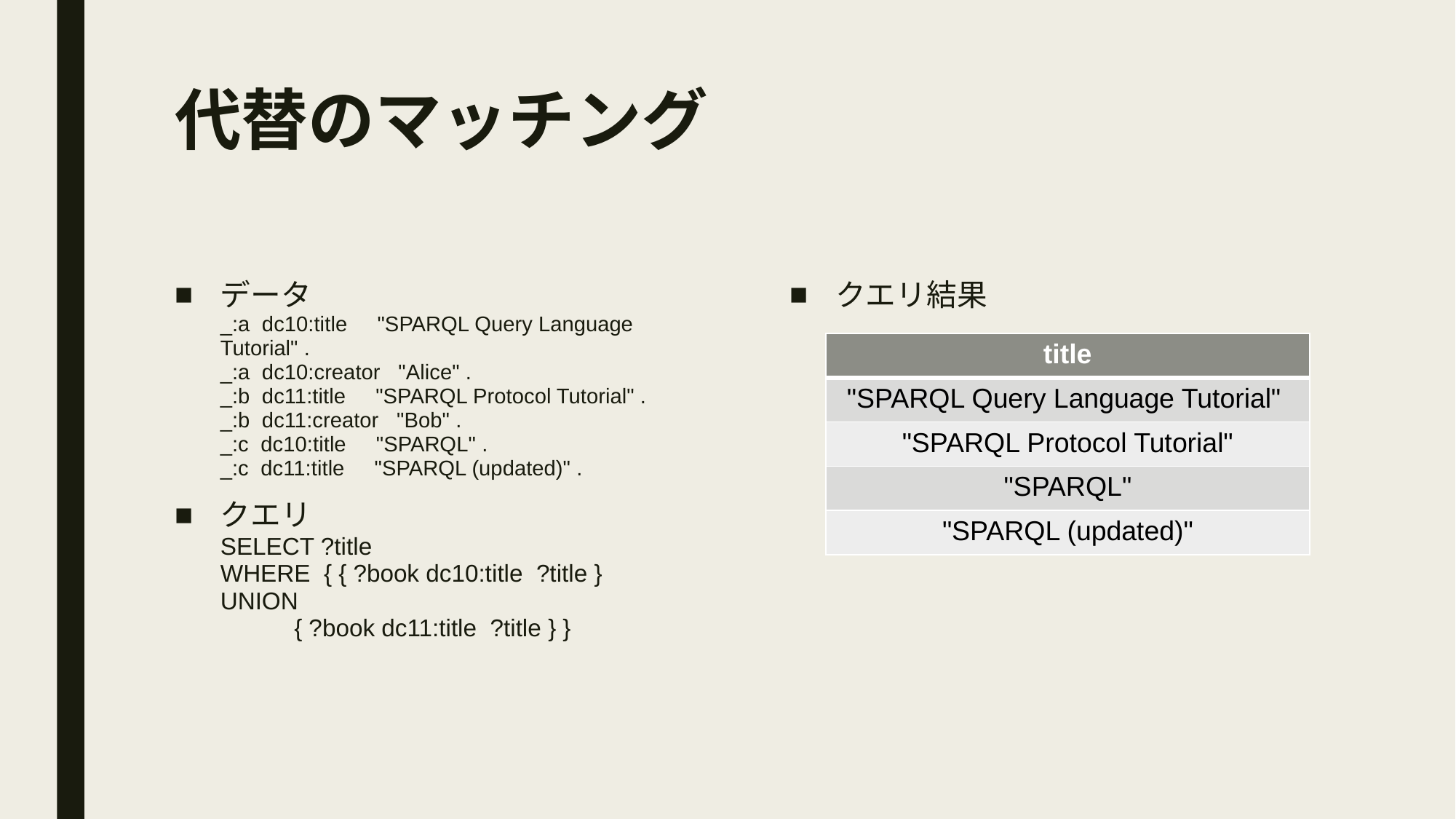

# 代替のマッチング
データ
_:a  dc10:title     "SPARQL Query Language Tutorial" .
_:a  dc10:creator   "Alice" .
_:b  dc11:title     "SPARQL Protocol Tutorial" .
_:b  dc11:creator   "Bob" .
_:c  dc10:title     "SPARQL" .
_:c  dc11:title     "SPARQL (updated)" .
クエリ
SELECT ?title
WHERE  { { ?book dc10:title  ?title } UNION
           { ?book dc11:title  ?title } }

クエリ結果
| title |
| --- |
| "SPARQL Query Language Tutorial" |
| "SPARQL Protocol Tutorial" |
| "SPARQL" |
| "SPARQL (updated)" |